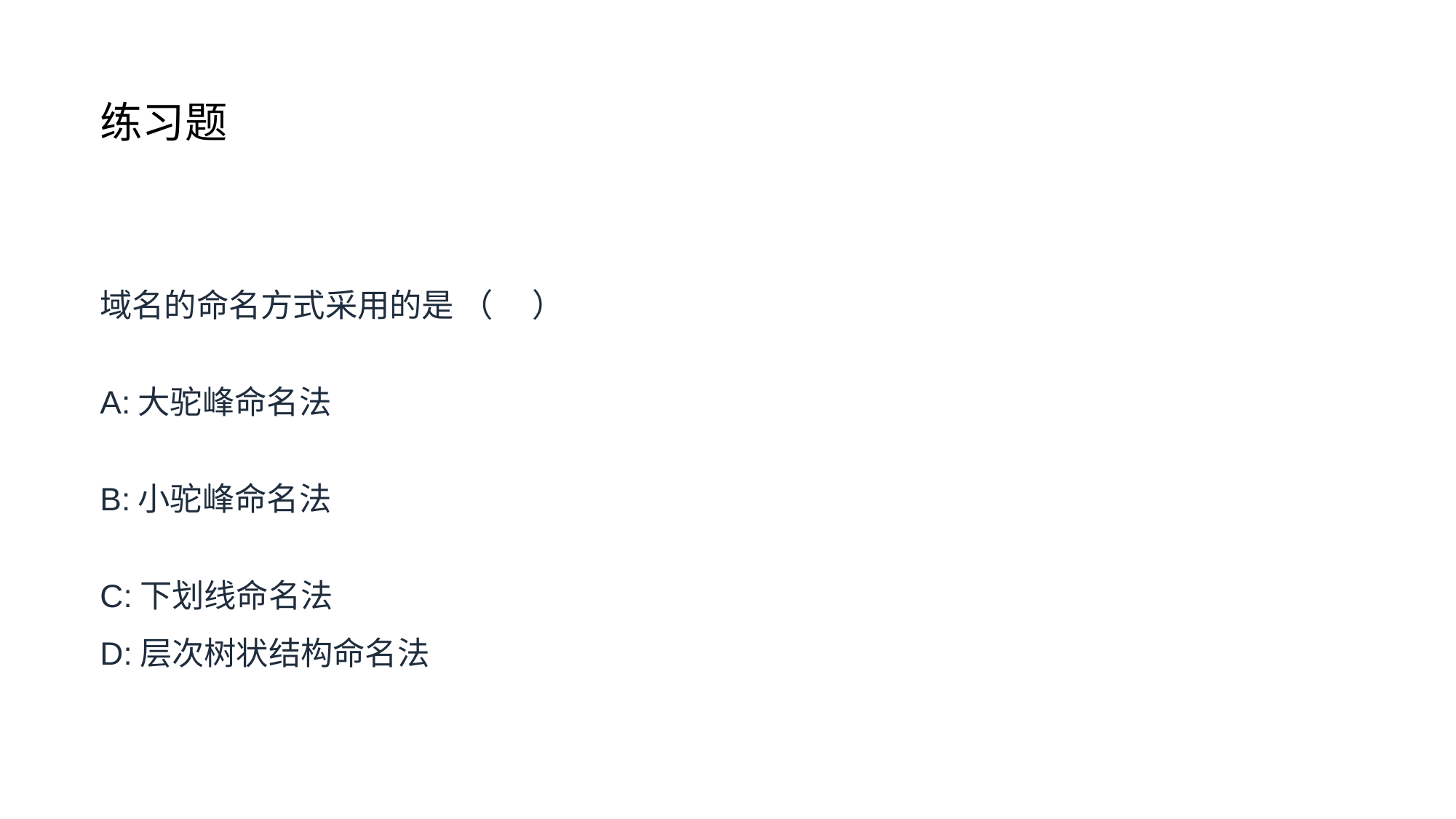

练习题
域名的命名方式采用的是 （D）
A:大驼峰命名法
B:小驼峰命名法
C:下划线命名法
D:层次树状结构命名法